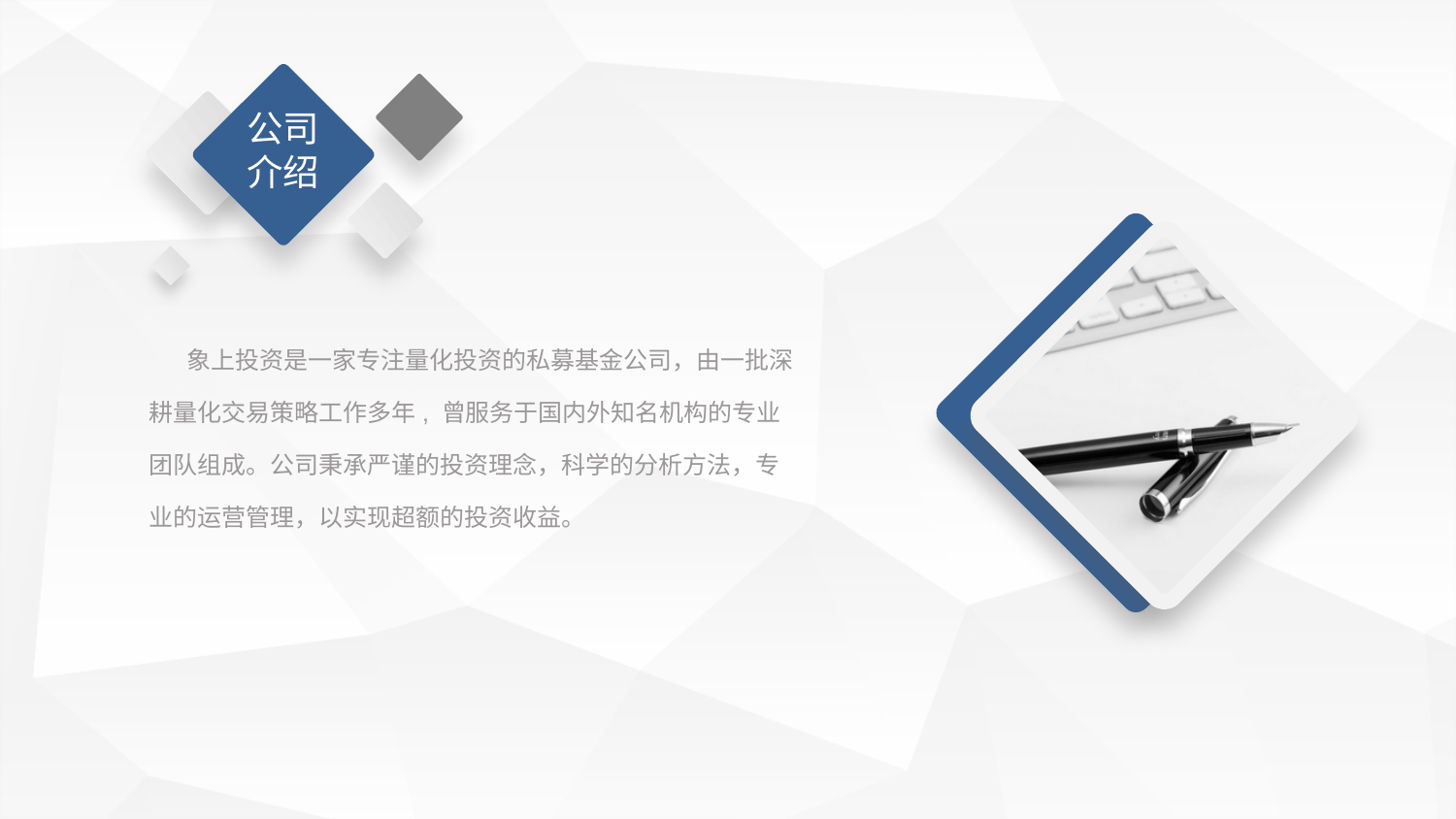

公司
介绍

      象上投资是一家专注量化投资的私募基金公司，由一批深耕量化交易策略工作多年, 曾服务于国内外知名机构的专业团队组成。公司秉承严谨的投资理念，科学的分析方法，专业的运营管理，以实现超额的投资收益。